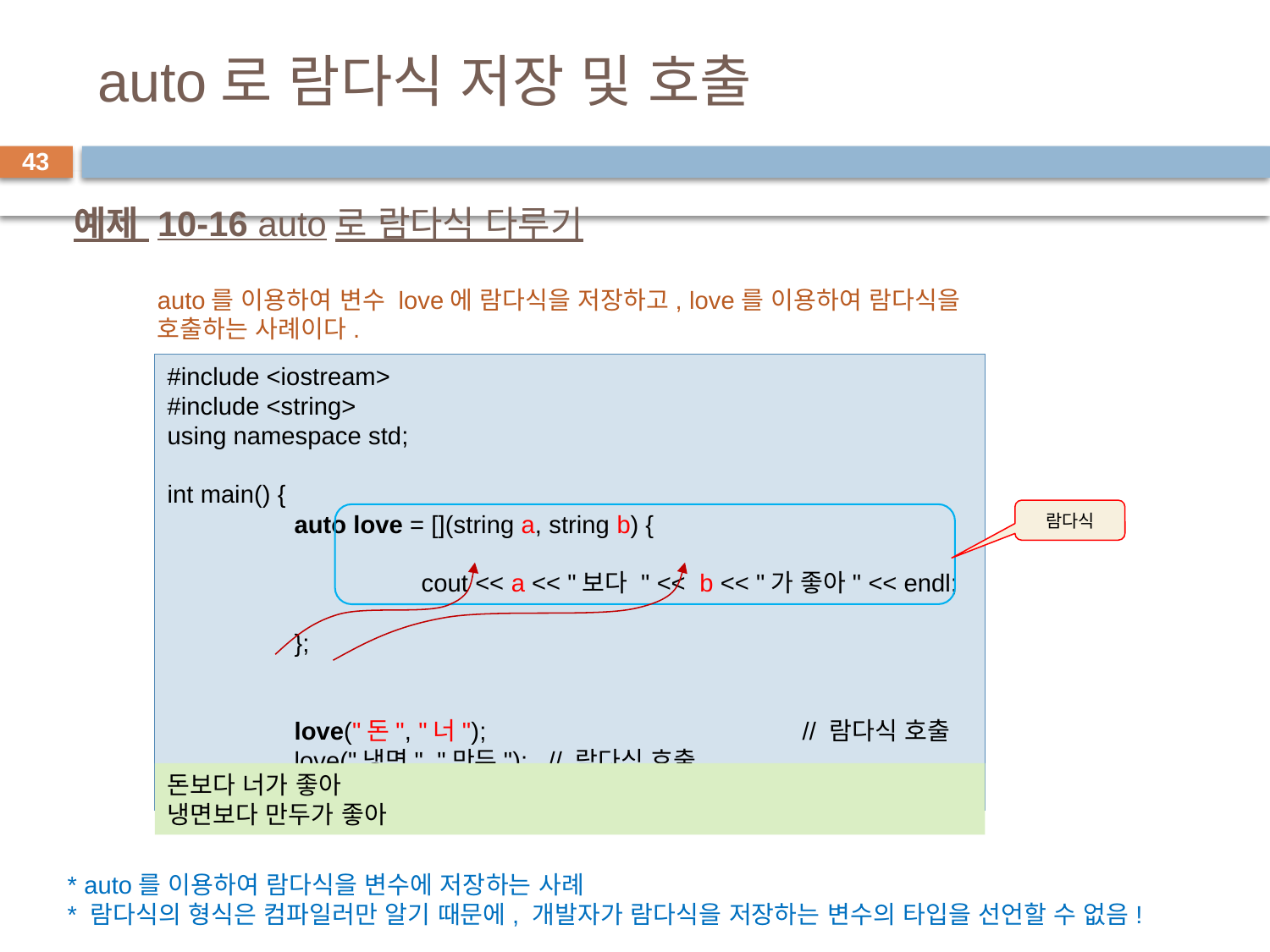

# auto로 람다식 저장 및 호출
43
예제 10-16 auto로 람다식 다루기
auto를 이용하여 변수 love에 람다식을 저장하고, love를 이용하여 람다식을 호출하는 사례이다.
#include <iostream>
#include <string>
using namespace std;

int main() {
	auto love = [](string a, string b) {
								cout << a << "보다 " <<  b << "가 좋아" << endl;
							};

	love("돈", "너"); 			// 람다식 호출
	love("냉면", "만두"); 	// 람다식 호출
}
람다식

돈보다 너가 좋아
냉면보다 만두가 좋아
* auto를 이용하여 람다식을 변수에 저장하는 사례
* 람다식의 형식은 컴파일러만 알기 때문에, 개발자가 람다식을 저장하는 변수의 타입을 선언할 수 없음!